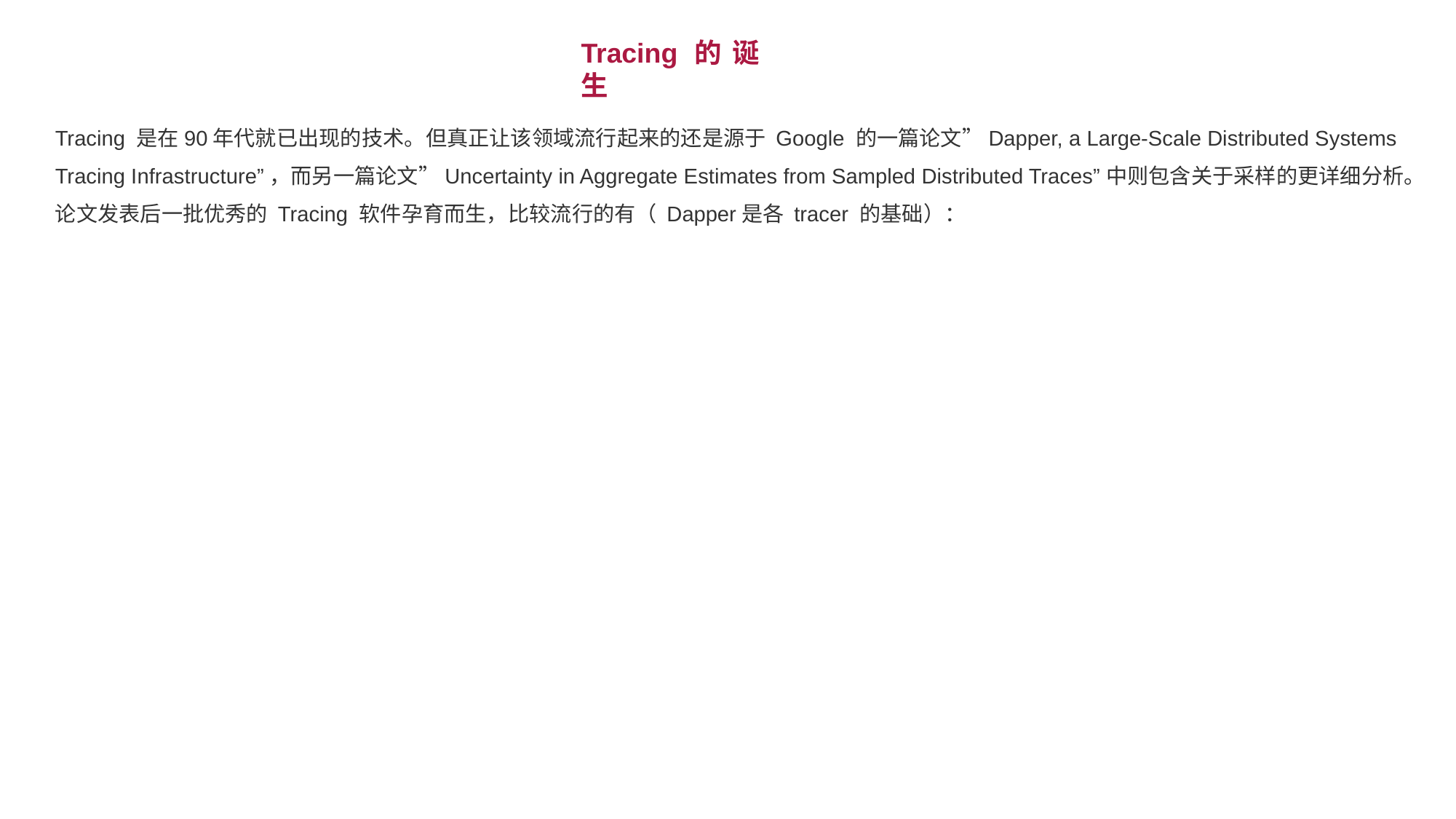

Tracing的诞生
Tracing 是在90年代就已出现的技术。但真正让该领域流行起来的还是源于 Google 的一篇论文”Dapper, a Large-Scale Distributed Systems Tracing Infrastructure”，而另一篇论文”Uncertainty in Aggregate Estimates from Sampled Distributed Traces”中则包含关于采样的更详细分析。论文发表后一批优秀的 Tracing 软件孕育而生，比较流行的有（ Dapper是各 tracer 的基础）：